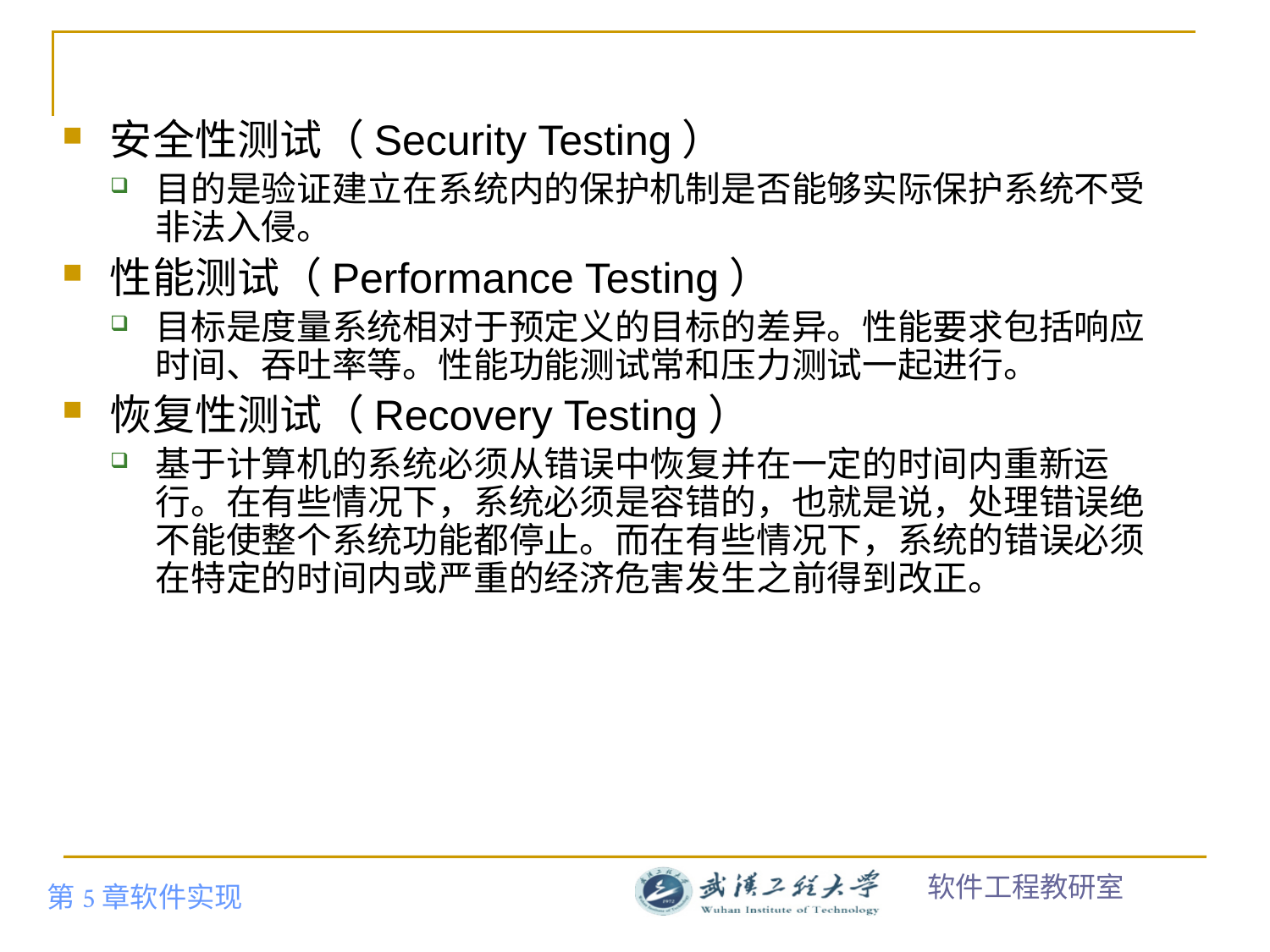

安全性测试（Security Testing）
目的是验证建立在系统内的保护机制是否能够实际保护系统不受非法入侵。
性能测试（Performance Testing）
目标是度量系统相对于预定义的目标的差异。性能要求包括响应时间、吞吐率等。性能功能测试常和压力测试一起进行。
恢复性测试（Recovery Testing）
基于计算机的系统必须从错误中恢复并在一定的时间内重新运行。在有些情况下，系统必须是容错的，也就是说，处理错误绝不能使整个系统功能都停止。而在有些情况下，系统的错误必须在特定的时间内或严重的经济危害发生之前得到改正。